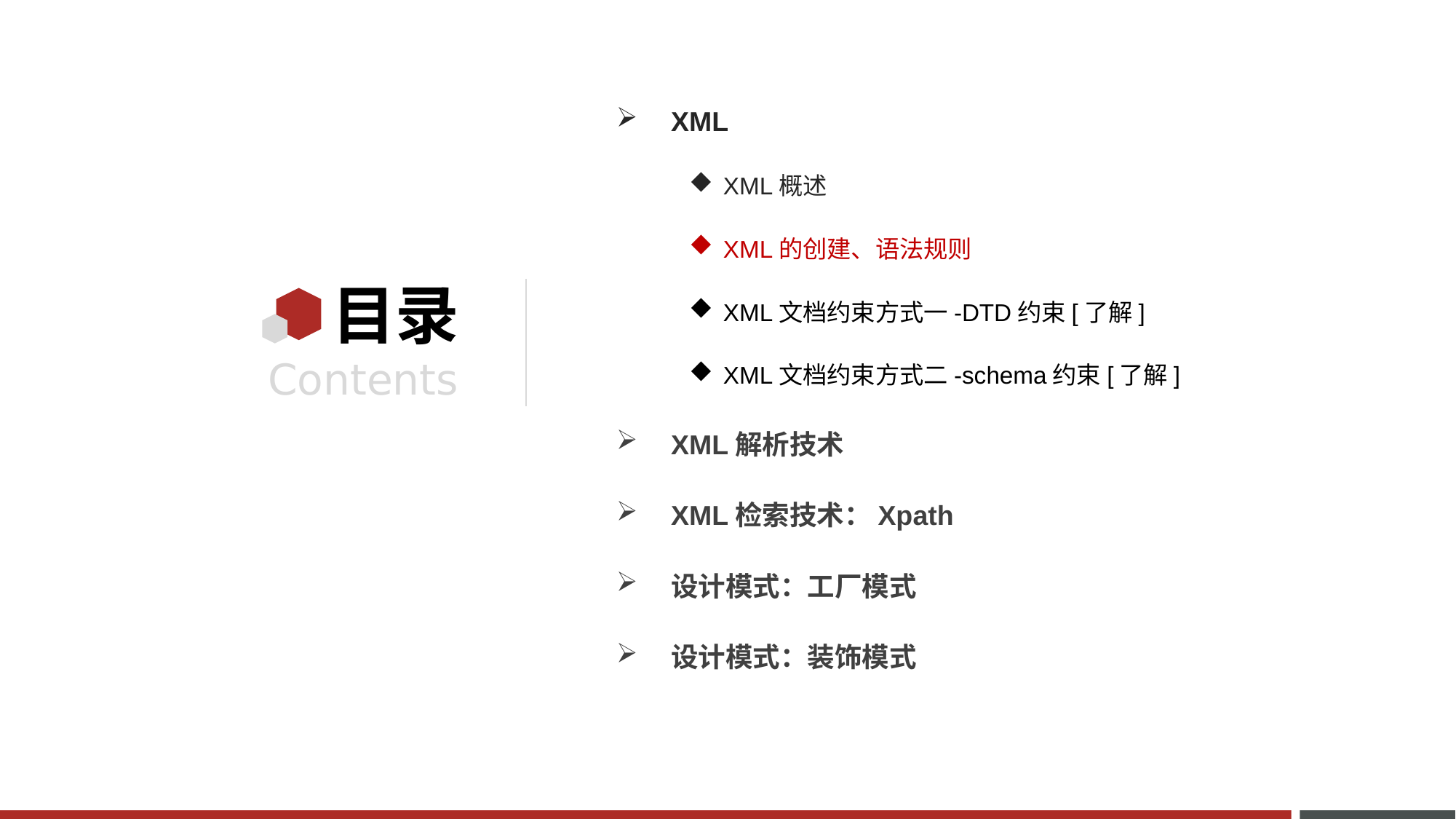

XML
XML概述
XML的创建、语法规则
XML文档约束方式一-DTD约束[了解]
XML文档约束方式二-schema约束[了解]
XML解析技术
XML检索技术：Xpath
设计模式：工厂模式
设计模式：装饰模式